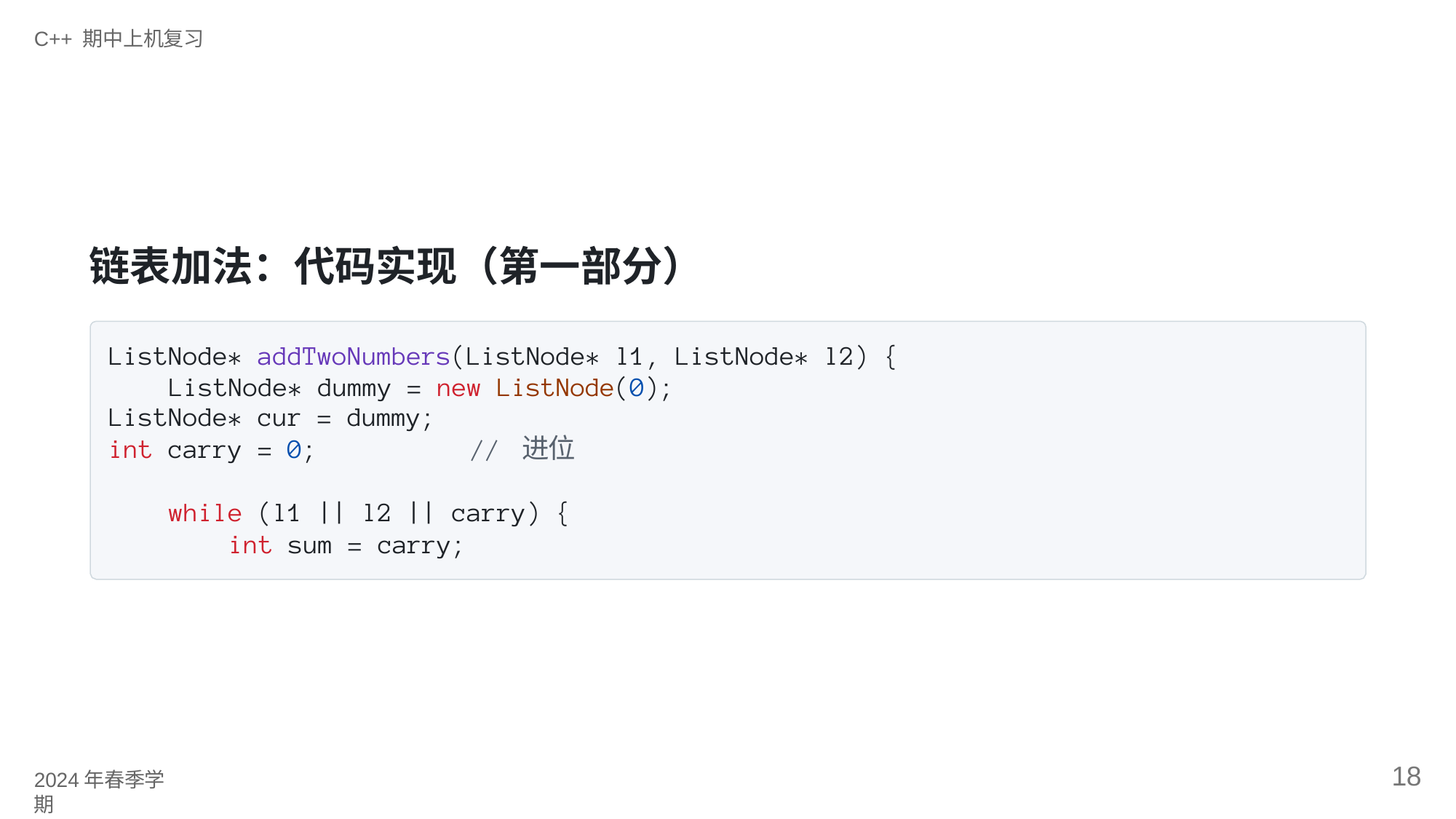

C++ 期中上机复习
# 链表加法：代码实现（第一部分）

ListNode* addTwoNumbers(ListNode* l1, ListNode* l2) { ListNode* dummy = new ListNode(0);
ListNode* cur = dummy;
int carry = 0;	// 进位
while (l1 || l2 || carry) { int sum = carry;
18
2024年春季学期